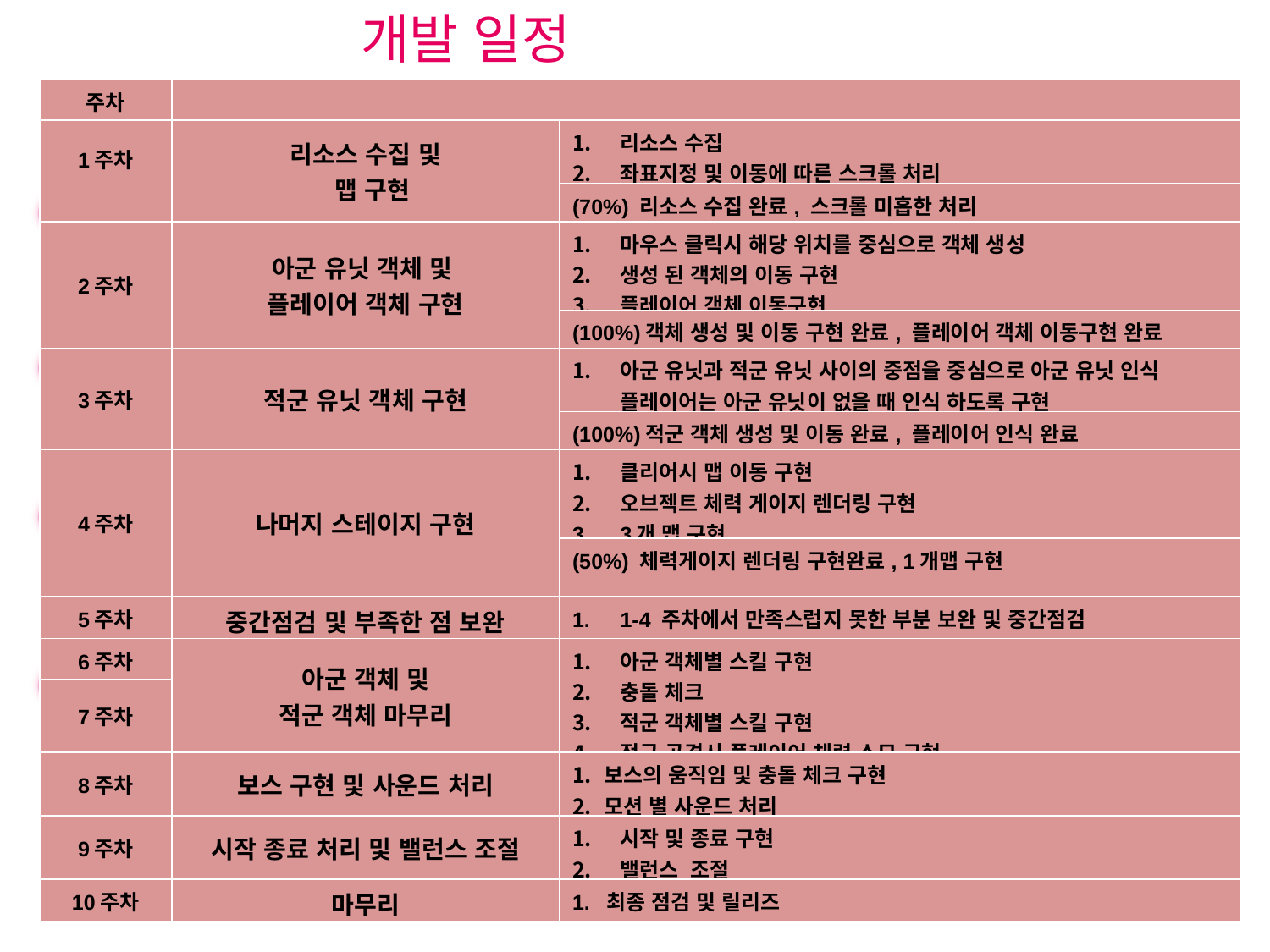

개발 일정
| 주차 |  |  |
| --- | --- | --- |
| 1주차 | 리소스 수집 및 맵 구현 | 리소스 수집 좌표지정 및 이동에 따른 스크롤 처리 |
|  |  | (70%) 리소스 수집 완료, 스크롤 미흡한 처리 |
| 2주차 | 아군 유닛 객체 및 플레이어 객체 구현 | 마우스 클릭시 해당 위치를 중심으로 객체 생성 생성 된 객체의 이동 구현 플레이어 객체 이동구현 |
|  |  | (100%)객체 생성 및 이동 구현 완료, 플레이어 객체 이동구현 완료 |
| 3주차 | 적군 유닛 객체 구현 | 아군 유닛과 적군 유닛 사이의 중점을 중심으로 아군 유닛 인식 플레이어는 아군 유닛이 없을 때 인식 하도록 구현 |
|  |  | (100%)적군 객체 생성 및 이동 완료, 플레이어 인식 완료 |
| 4주차 | 나머지 스테이지 구현 | 클리어시 맵 이동 구현 오브젝트 체력 게이지 렌더링 구현 3개 맵 구현 |
|  |  | (50%) 체력게이지 렌더링 구현완료, 1개맵 구현 |
| 5주차 | 중간점검 및 부족한 점 보완 | 1-4 주차에서 만족스럽지 못한 부분 보완 및 중간점검 |
| 6주차 | 아군 객체 및 적군 객체 마무리 | 아군 객체별 스킬 구현 충돌 체크 적군 객체별 스킬 구현 적군 공격시 플레이어 체력 소모 구현 |
| 7주차 |  |  |
| 8주차 | 보스 구현 및 사운드 처리 | 보스의 움직임 및 충돌 체크 구현 모션 별 사운드 처리 |
| 9주차 | 시작 종료 처리 및 밸런스 조절 | 시작 및 종료 구현 밸런스 조절 |
| 10주차 | 마무리 | 1. 최종 점검 및 릴리즈 |
유닛 소환을 통한 스테이지 클리어

제한 시간 안에 적 유닛을 모두 사살 한다

레벨에 따른 소환 유닛의 증가

적 유닛에 따른 전략적인 유닛 소환